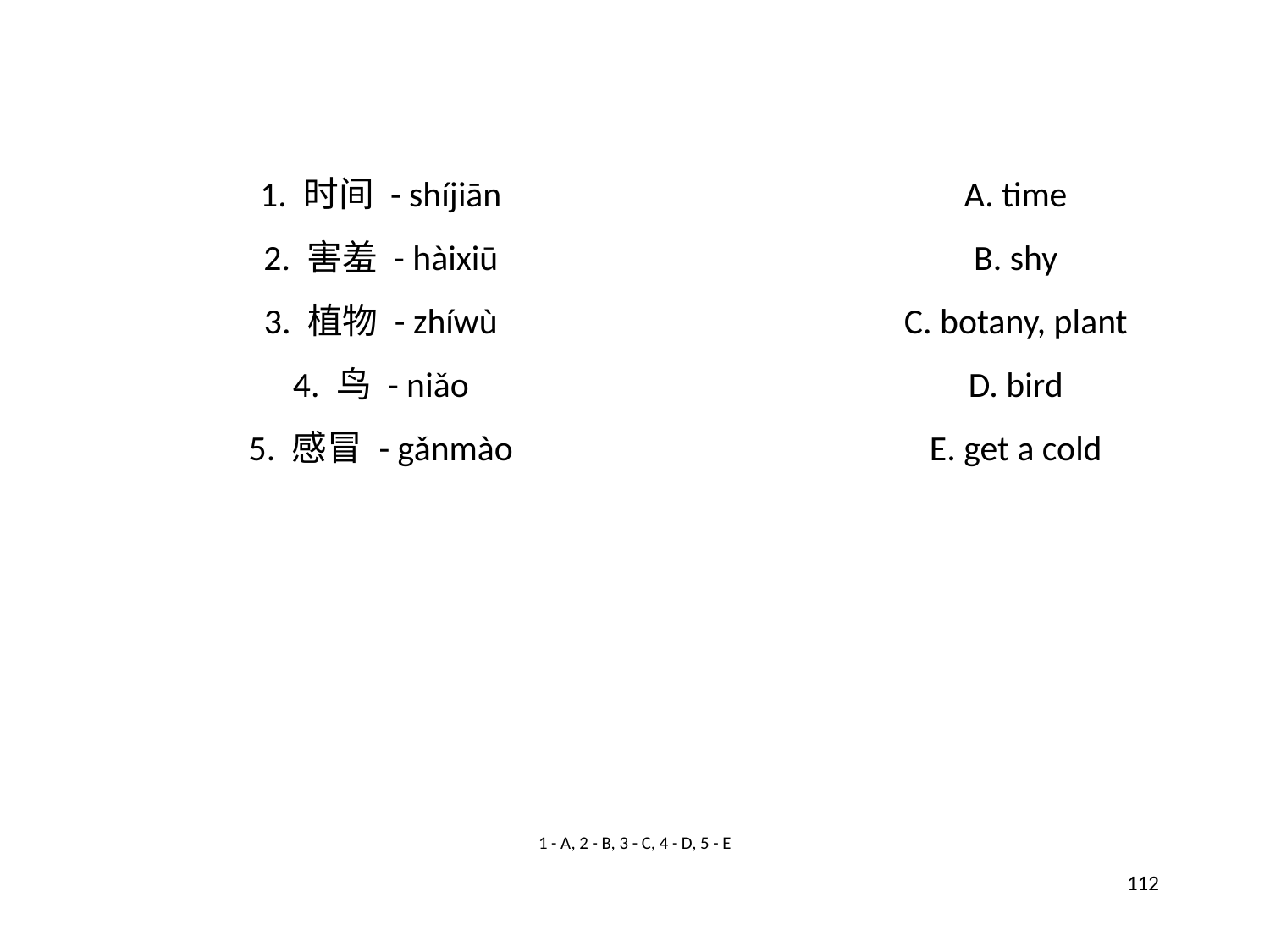

1. 时间 - shíjiān

A. time

2. 害羞 - hàixiū

B. shy

3. 植物 - zhíwù

C. botany, plant

4. 鸟 - niǎo

D. bird

5. 感冒 - gǎnmào

E. get a cold
1 - A, 2 - B, 3 - C, 4 - D, 5 - E

112